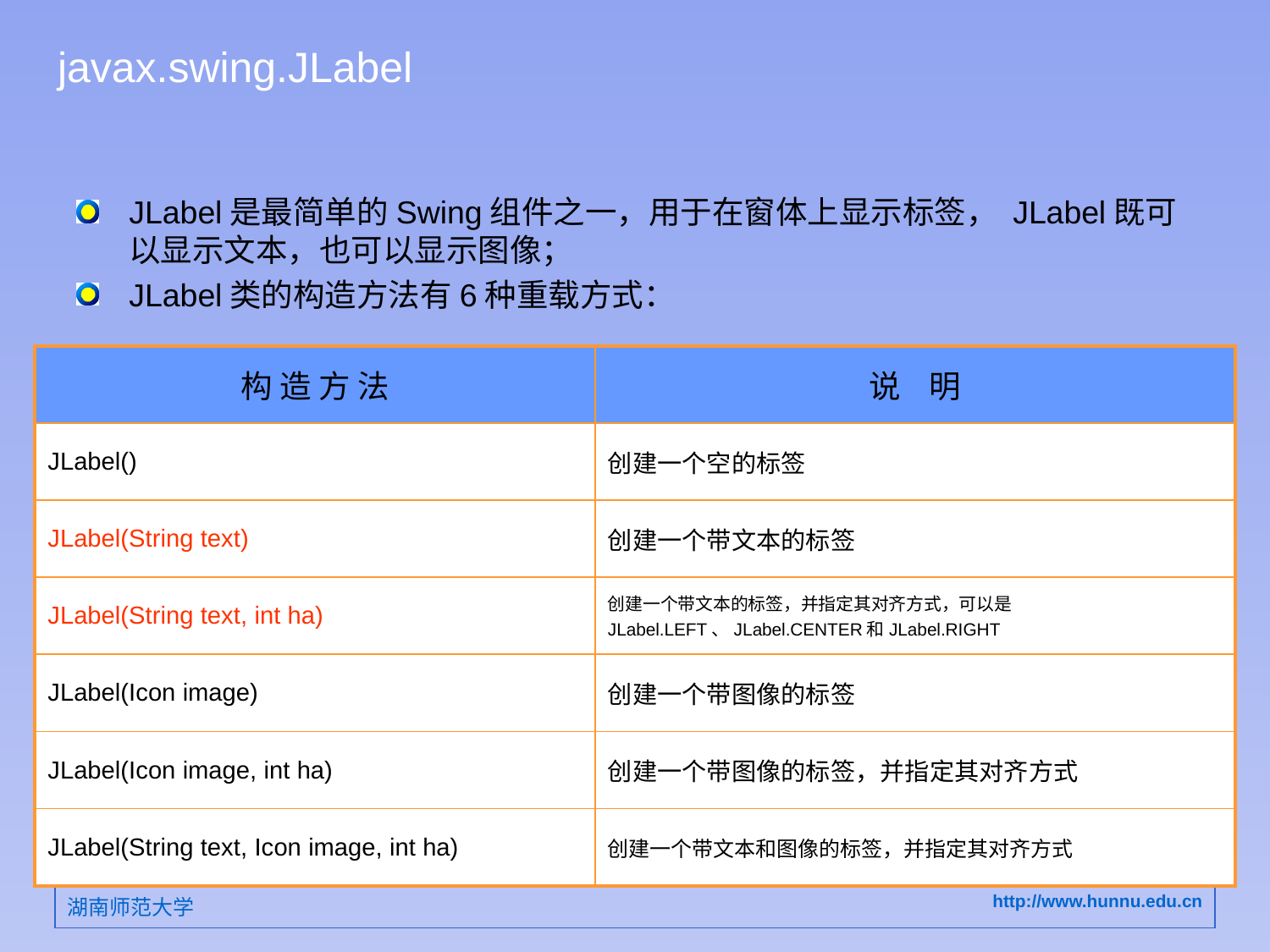

# javax.swing.JLabel
JLabel是最简单的Swing组件之一，用于在窗体上显示标签， JLabel既可以显示文本，也可以显示图像；
JLabel类的构造方法有6种重载方式：
| 构 造 方 法 | 说 明 |
| --- | --- |
| JLabel() | 创建一个空的标签 |
| JLabel(String text) | 创建一个带文本的标签 |
| JLabel(String text, int ha) | 创建一个带文本的标签，并指定其对齐方式，可以是JLabel.LEFT、JLabel.CENTER和JLabel.RIGHT |
| JLabel(Icon image) | 创建一个带图像的标签 |
| JLabel(Icon image, int ha) | 创建一个带图像的标签，并指定其对齐方式 |
| JLabel(String text, Icon image, int ha) | 创建一个带文本和图像的标签，并指定其对齐方式 |